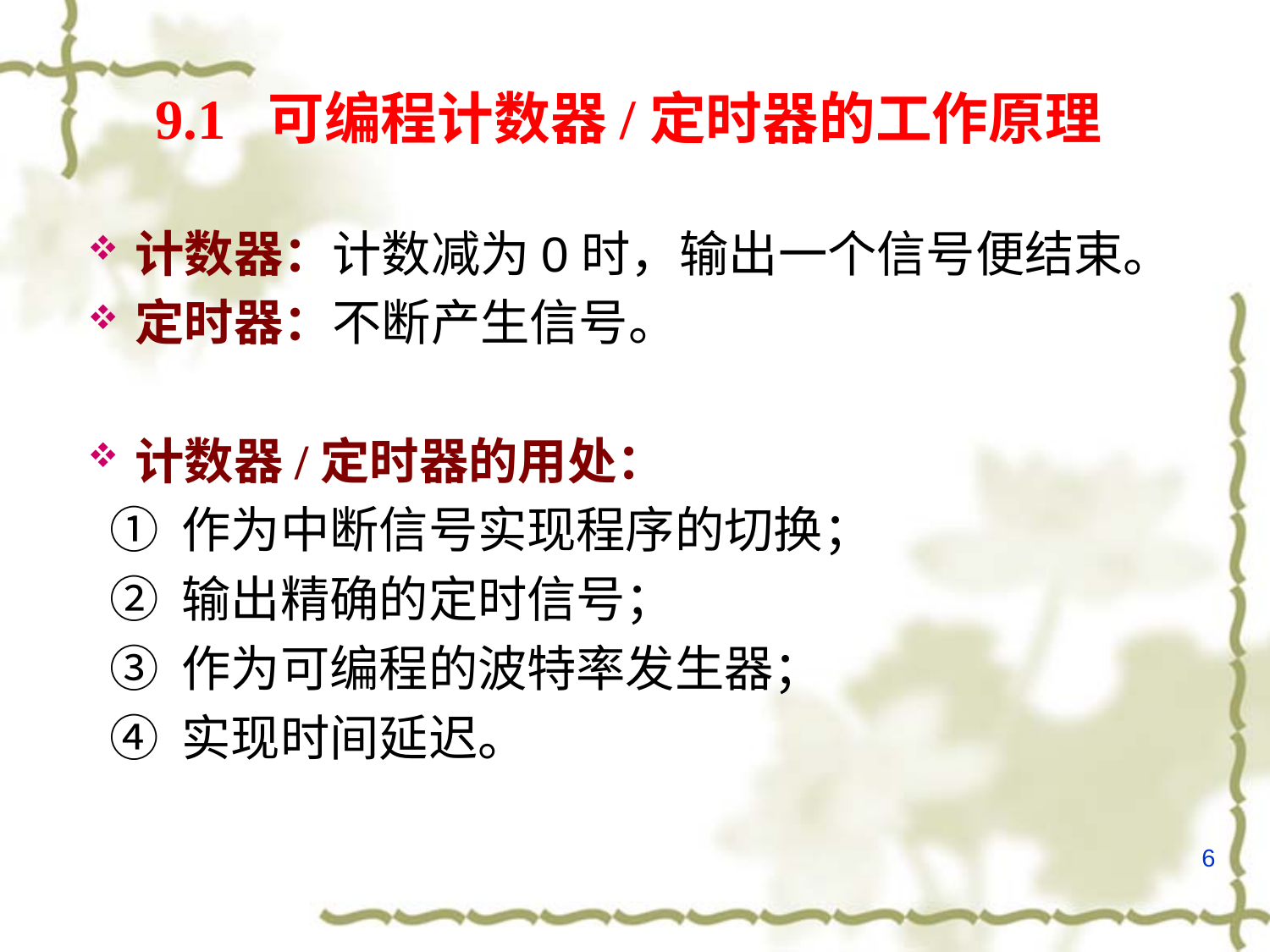

# 9.1  可编程计数器/定时器的工作原理
计数器：计数减为0时，输出一个信号便结束。
定时器：不断产生信号。

计数器/定时器的用处：
  ① 作为中断信号实现程序的切换；
  ② 输出精确的定时信号；
  ③ 作为可编程的波特率发生器；
  ④ 实现时间延迟。
6